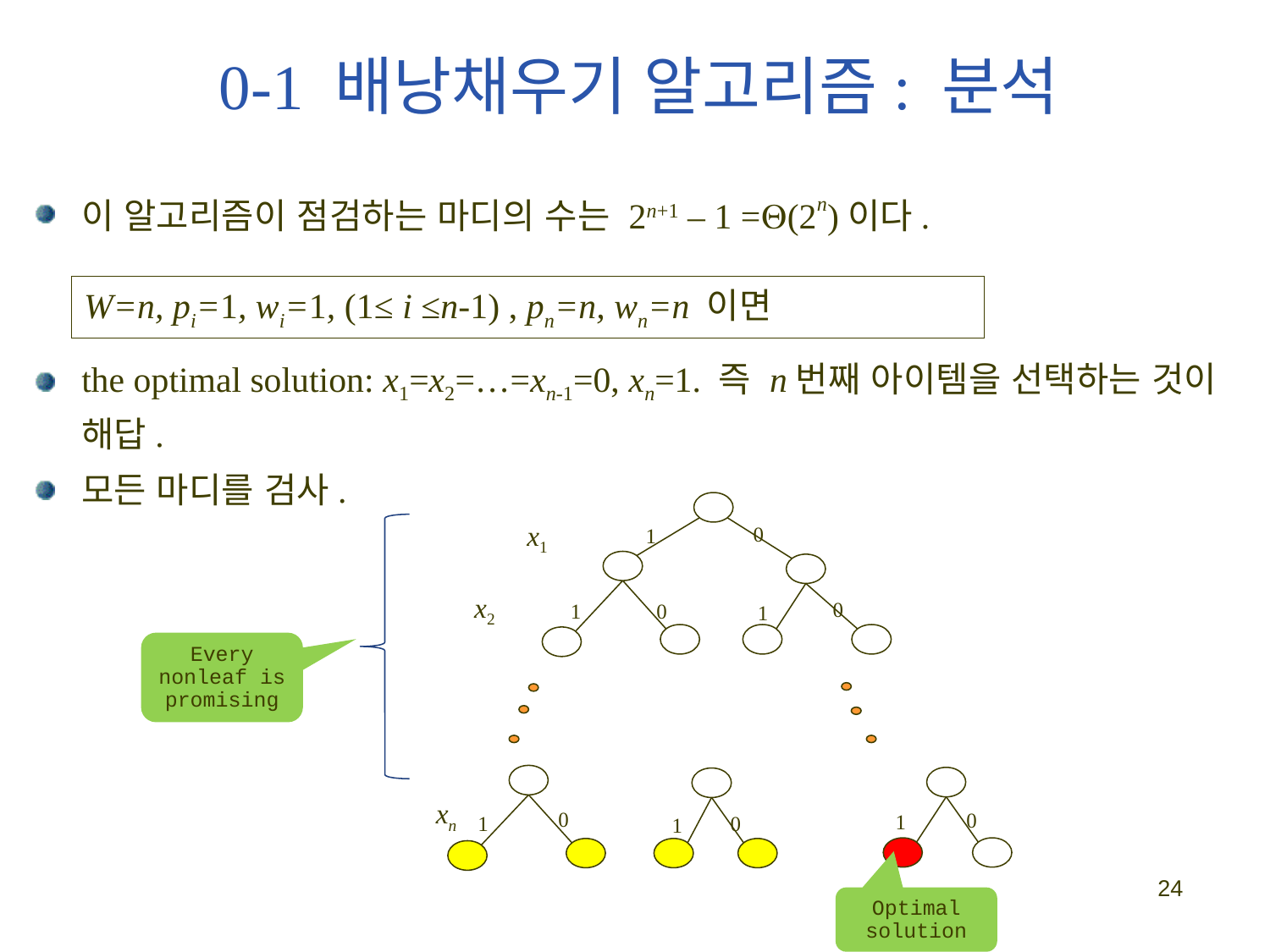

0-1 배낭채우기 알고리즘: 분석
이 알고리즘이 점검하는 마디의 수는 2n+1 – 1 =Θ(2n)이다.

the optimal solution: x1=x2=…=xn-1=0, xn=1. 즉 n번째 아이템을 선택하는 것이 해답.
모든 마디를 검사.

W=n, pi=1, wi=1, (1≤ i ≤n-1) , pn=n, wn=n 이면
0
1

x1

0
0
1
1
x2

Every nonleaf is promising

0
0
1
xn
0
1
1

24
Optimal solution